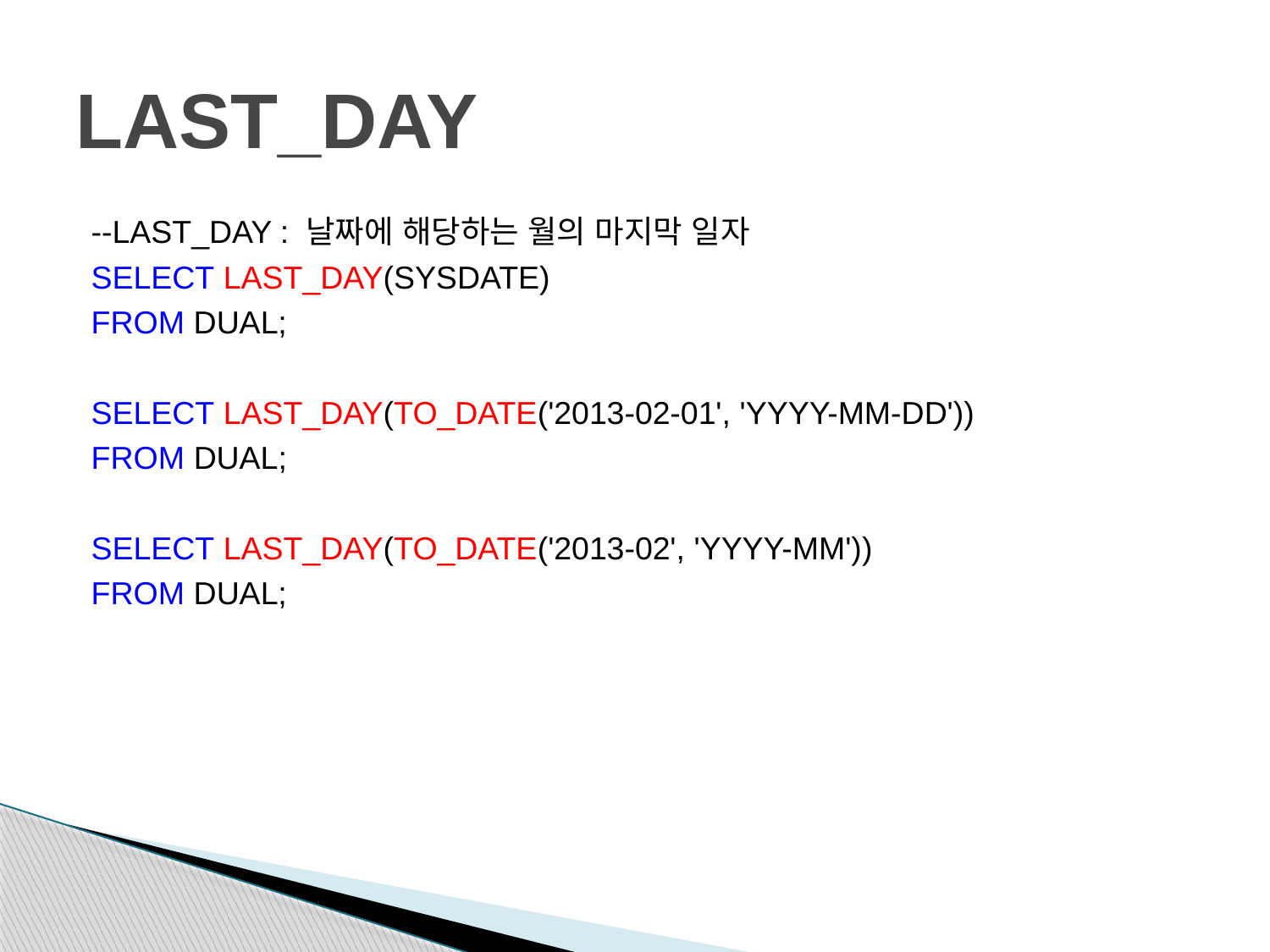

# LAST_DAY
--LAST_DAY : 날짜에 해당하는 월의 마지막 일자
SELECT LAST_DAY(SYSDATE)
FROM DUAL;

SELECT LAST_DAY(TO_DATE('2013-02-01', 'YYYY-MM-DD'))
FROM DUAL;

SELECT LAST_DAY(TO_DATE('2013-02', 'YYYY-MM'))
FROM DUAL;